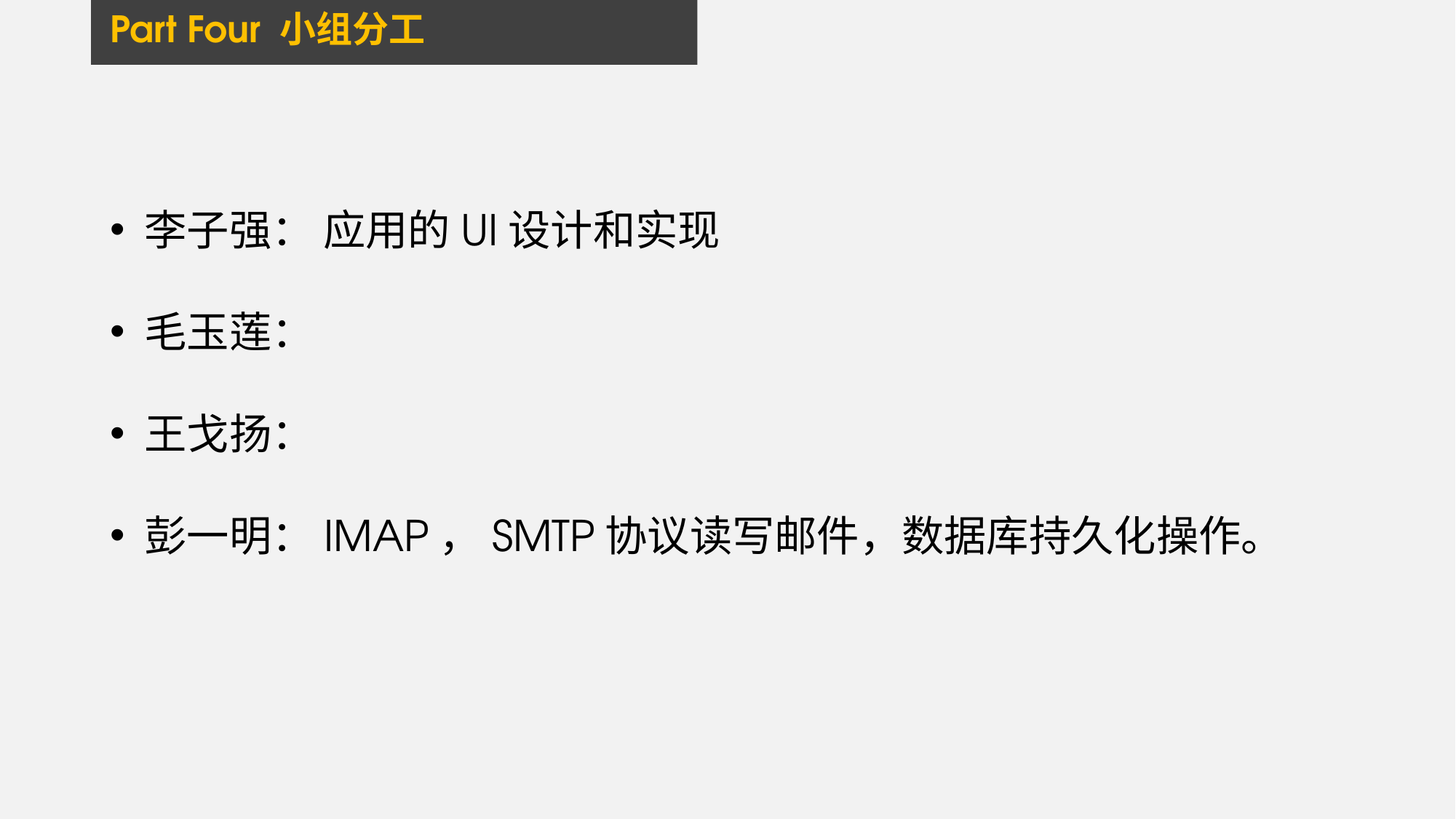

Part Four 小组分工
李子强： 应用的UI设计和实现
毛玉莲：
王戈扬：
彭一明：IMAP，SMTP协议读写邮件，数据库持久化操作。